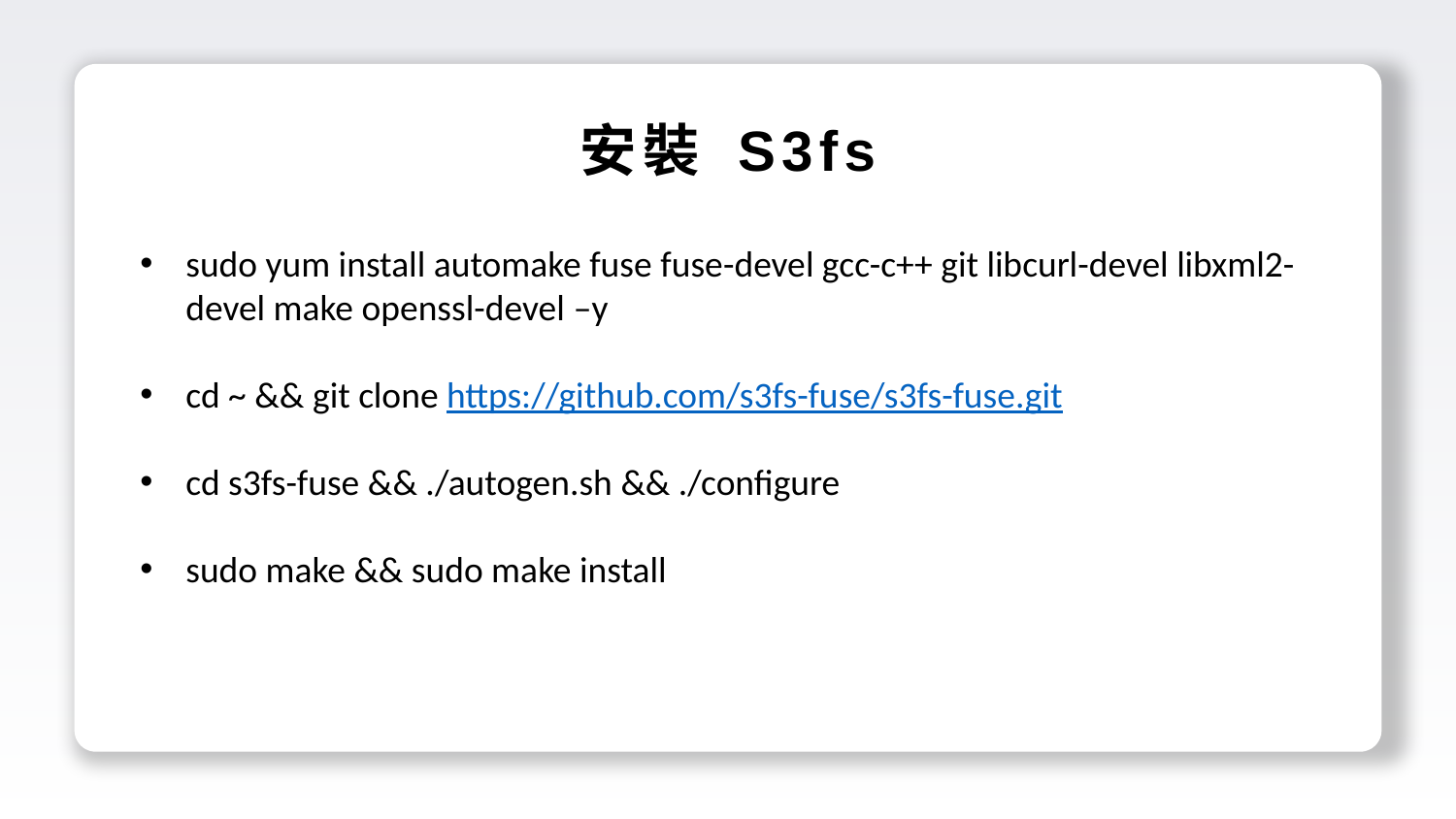

安裝 S3fs
sudo yum install automake fuse fuse-devel gcc-c++ git libcurl-devel libxml2-devel make openssl-devel –y

cd ~ && git clone https://github.com/s3fs-fuse/s3fs-fuse.git

cd s3fs-fuse && ./autogen.sh && ./configure

sudo make && sudo make install